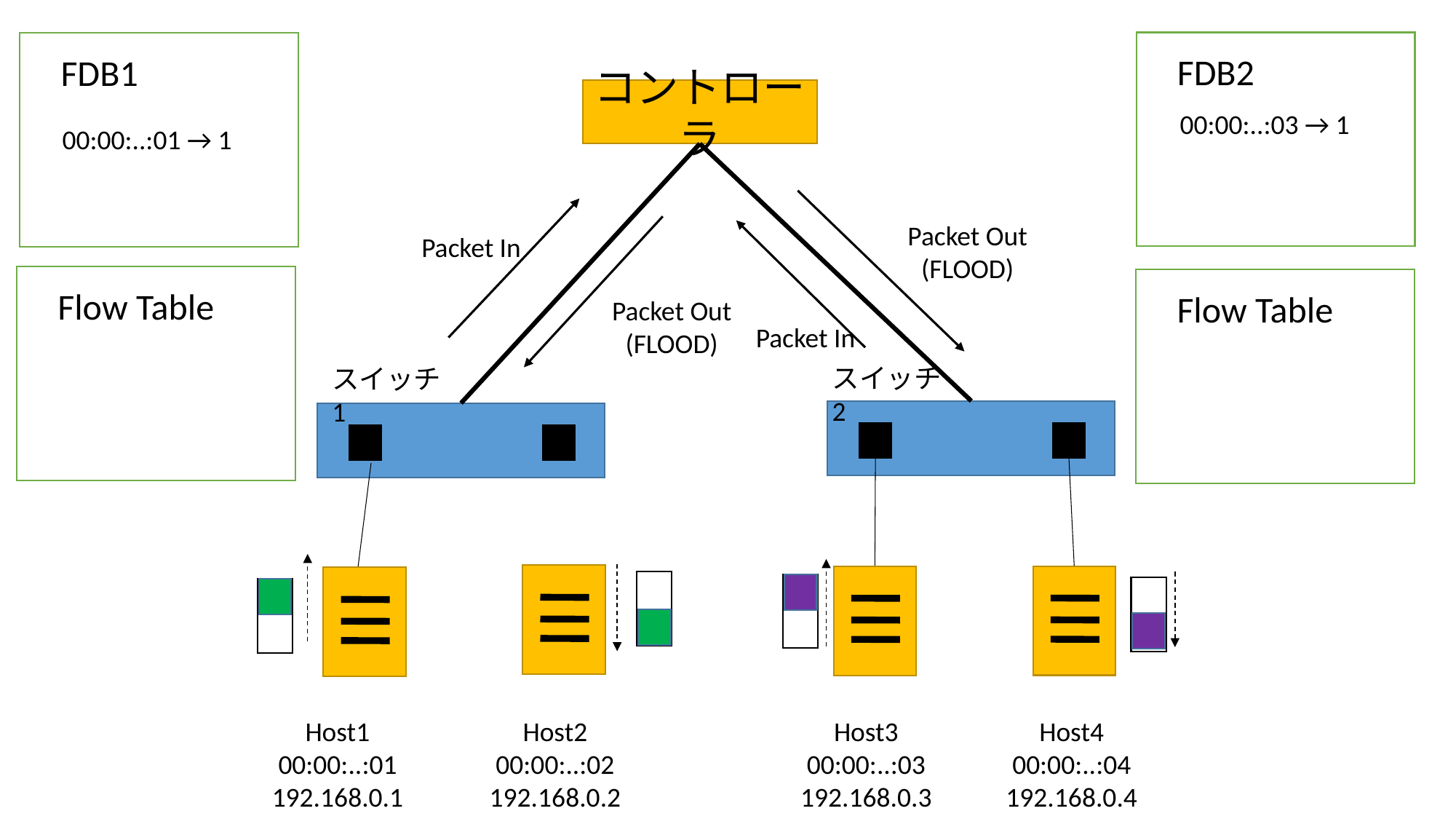

FDB2

FDB1
コントローラ
00:00:..:03 → 1
00:00:..:01 → 1
Packet Out
(FLOOD)
Packet In

Flow Table

Flow Table
Packet Out
(FLOOD)
Packet In
スイッチ2
スイッチ1

Host1
00:00:..:01
192.168.0.1
Host2
00:00:..:02
192.168.0.2
Host3
00:00:..:03
192.168.0.3
Host4
00:00:..:04
192.168.0.4